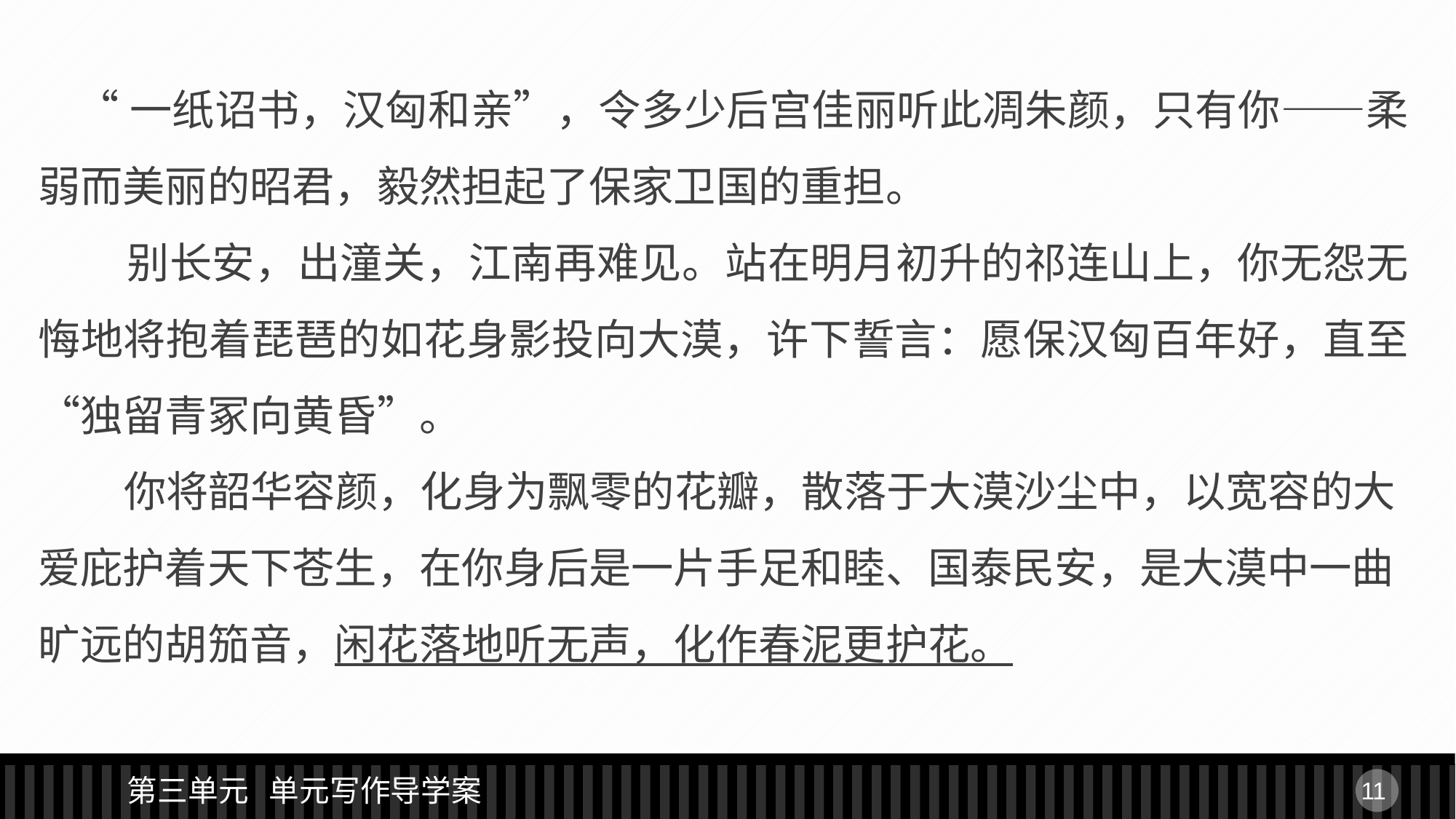

“一纸诏书，汉匈和亲”，令多少后宫佳丽听此凋朱颜，只有你——柔弱而美丽的昭君，毅然担起了保家卫国的重担。
        别长安，出潼关，江南再难见。站在明月初升的祁连山上，你无怨无悔地将抱着琵琶的如花身影投向大漠，许下誓言：愿保汉匈百年好，直至“独留青冢向黄昏”。
        你将韶华容颜，化身为飘零的花瓣，散落于大漠沙尘中，以宽容的大爱庇护着天下苍生，在你身后是一片手足和睦、国泰民安，是大漠中一曲旷远的胡笳音，闲花落地听无声，化作春泥更护花。